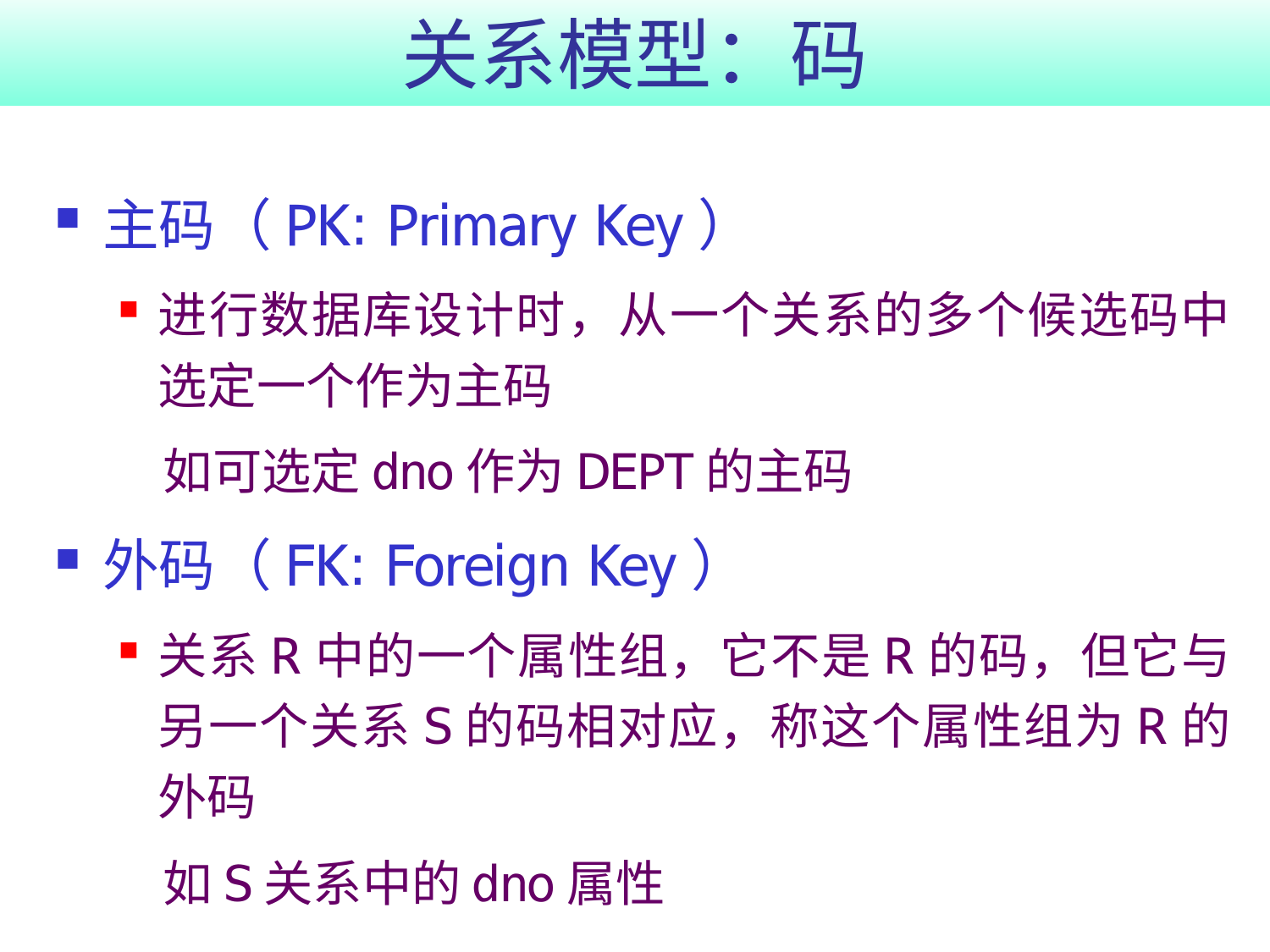

# 关系模型：码
主码（PK: Primary Key）
进行数据库设计时，从一个关系的多个候选码中选定一个作为主码
   如可选定dno作为DEPT的主码
外码（FK: Foreign Key）
关系R中的一个属性组，它不是R的码，但它与另一个关系S的码相对应，称这个属性组为R的外码
   如S关系中的dno属性